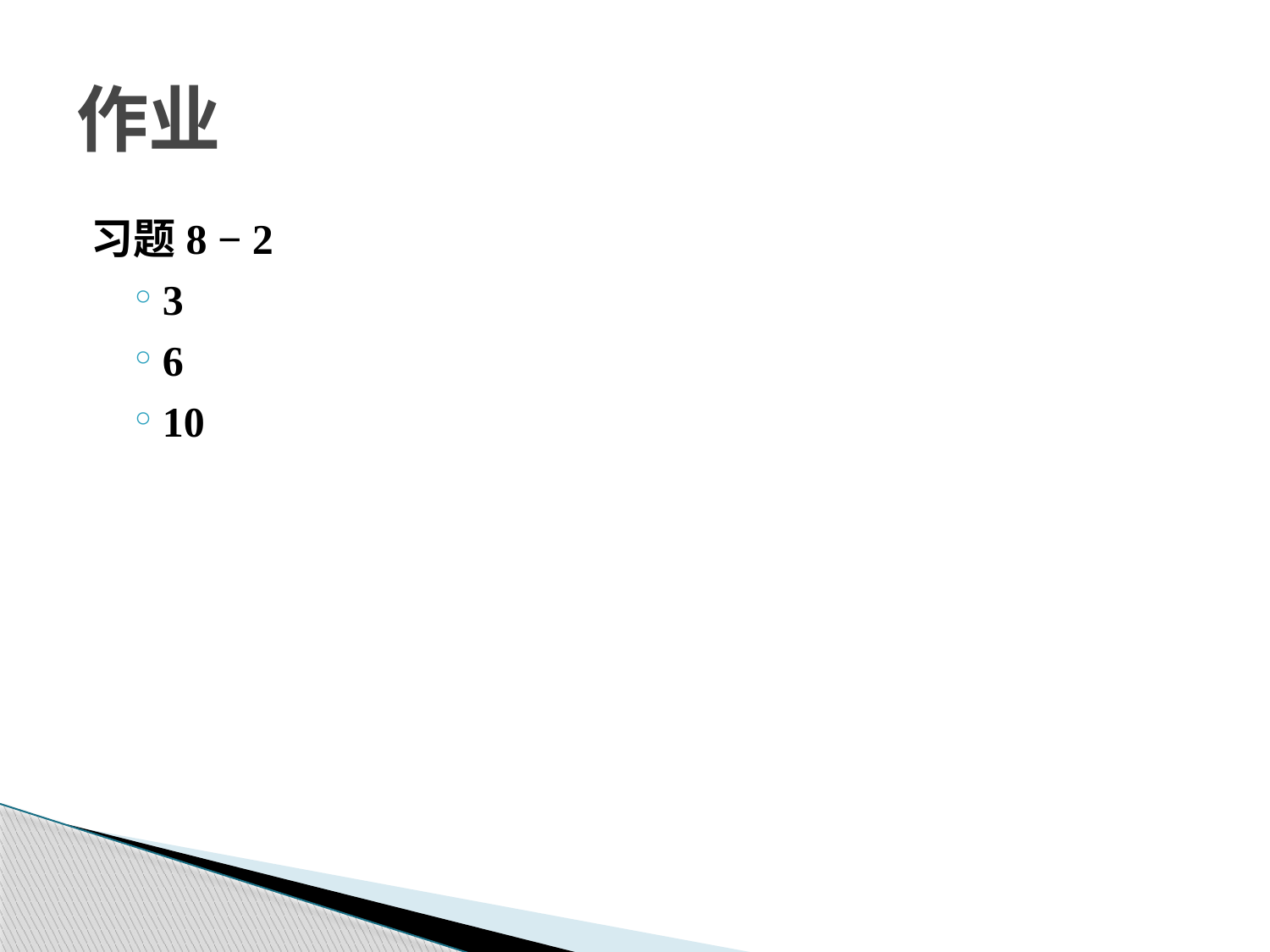

# 作业
习题8 − 2
3
6
10